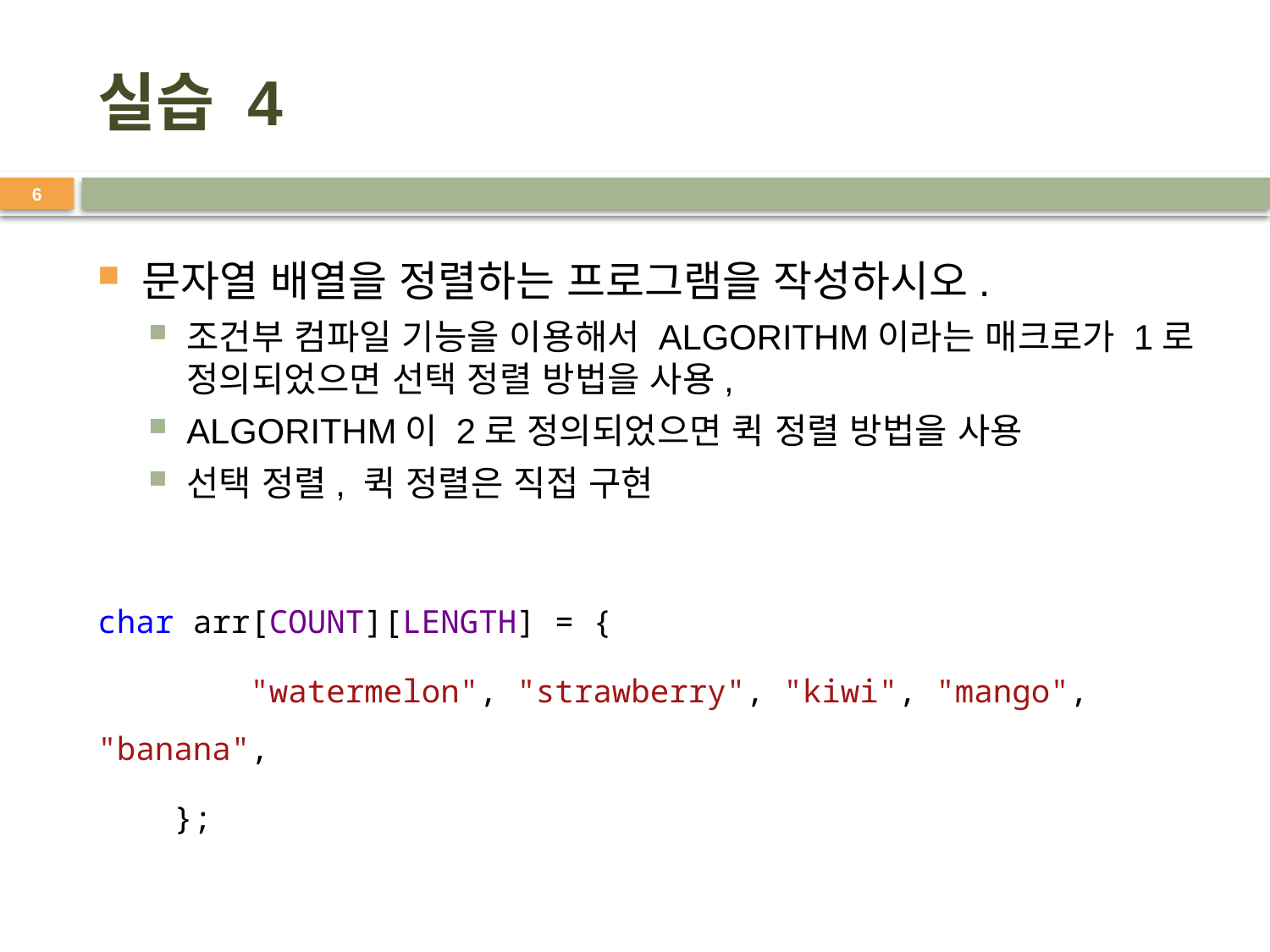

# 실습 4
6
문자열 배열을 정렬하는 프로그램을 작성하시오.
조건부 컴파일 기능을 이용해서 ALGORITHM이라는 매크로가 1로 정의되었으면 선택 정렬 방법을 사용,
ALGORITHM이 2로 정의되었으면 퀵 정렬 방법을 사용
선택 정렬, 퀵 정렬은 직접 구현

char arr[COUNT][LENGTH] = {
        "watermelon", "strawberry", "kiwi", "mango", "banana",
    };